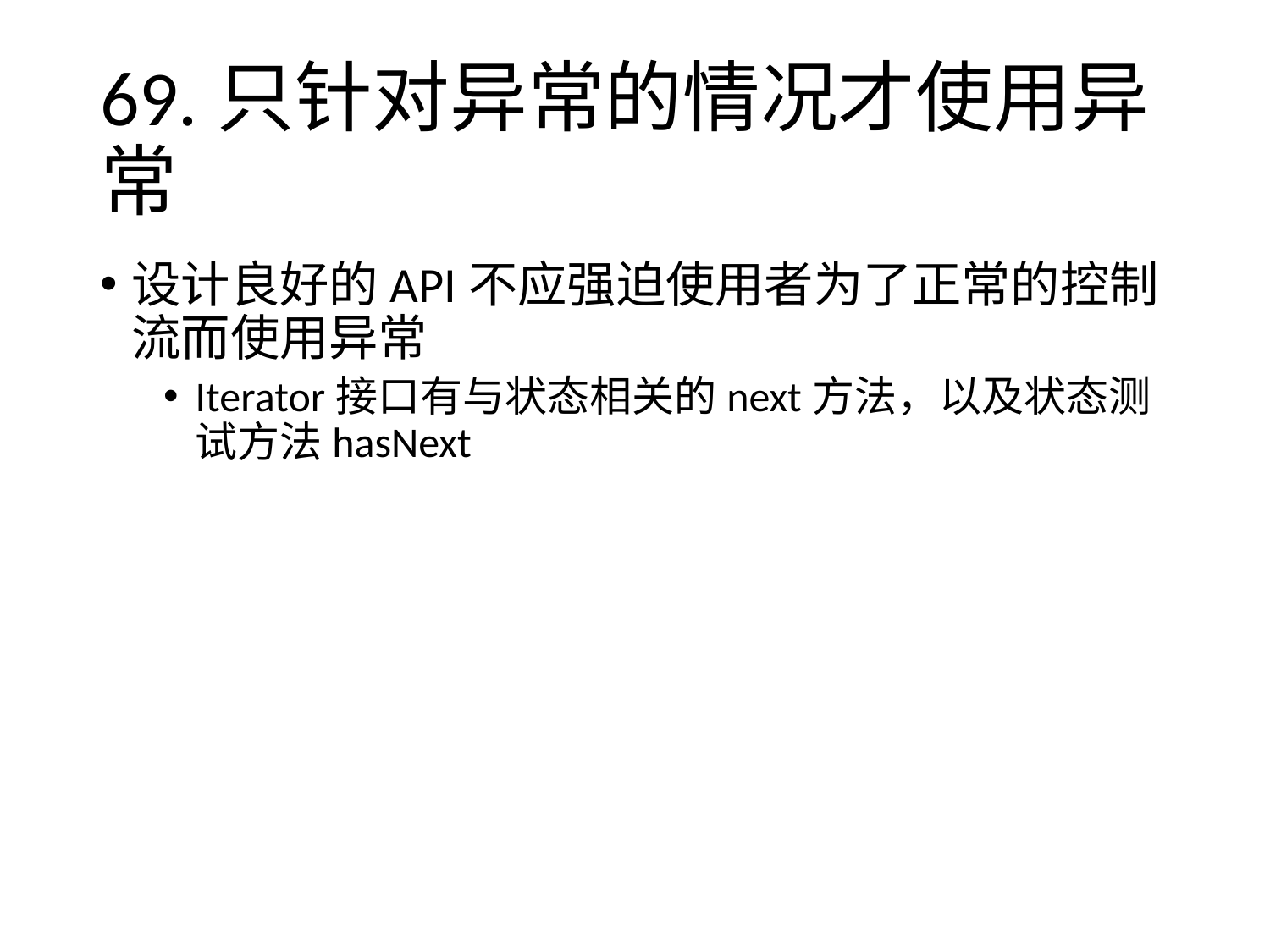

# 69.只针对异常的情况才使用异常
设计良好的API不应强迫使用者为了正常的控制流而使用异常
Iterator接口有与状态相关的next方法，以及状态测试方法hasNext